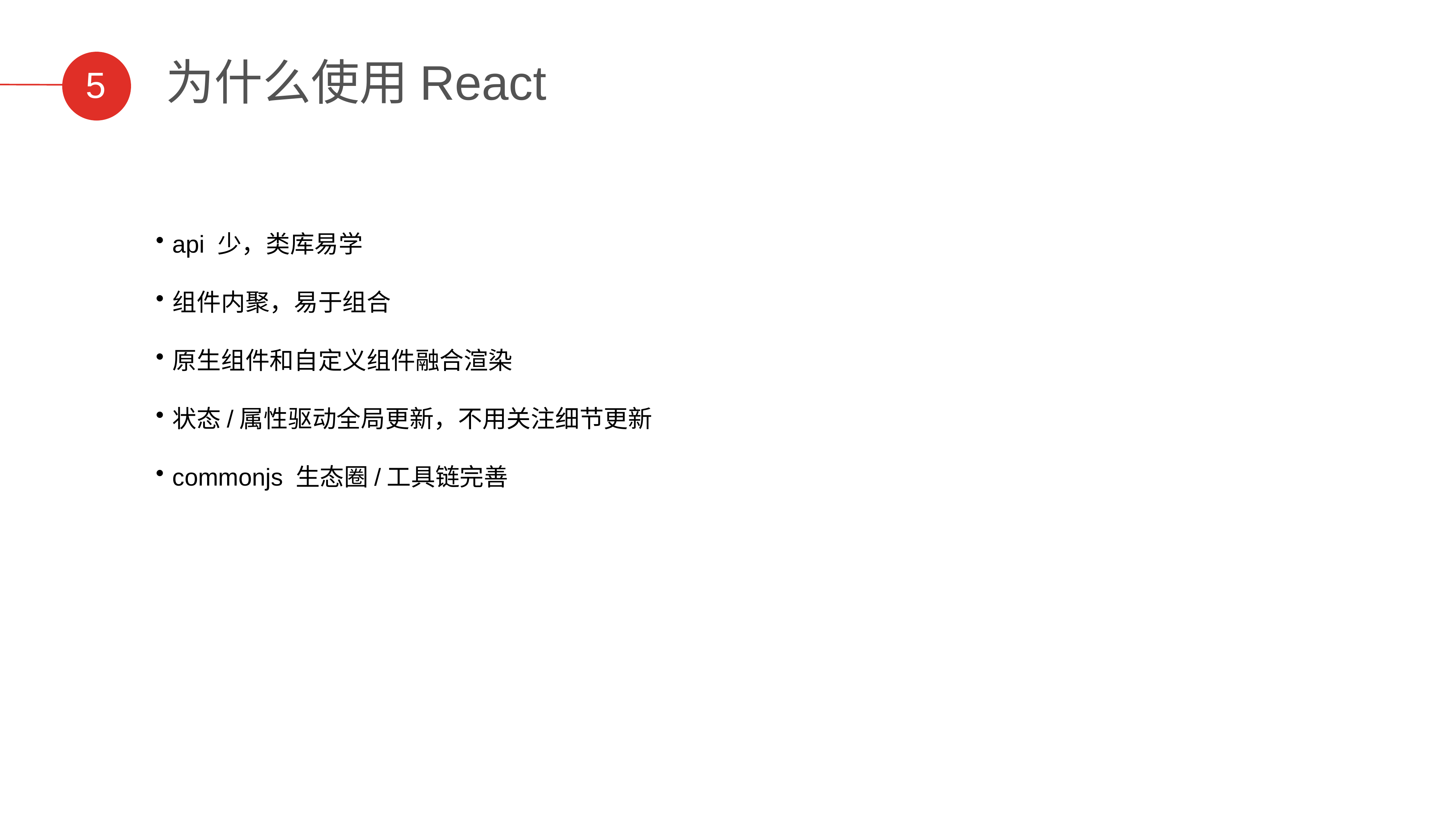

为什么使用React

5

api 少，类库易学
组件内聚，易于组合
原生组件和自定义组件融合渲染
状态/属性驱动全局更新，不用关注细节更新
commonjs 生态圈/工具链完善